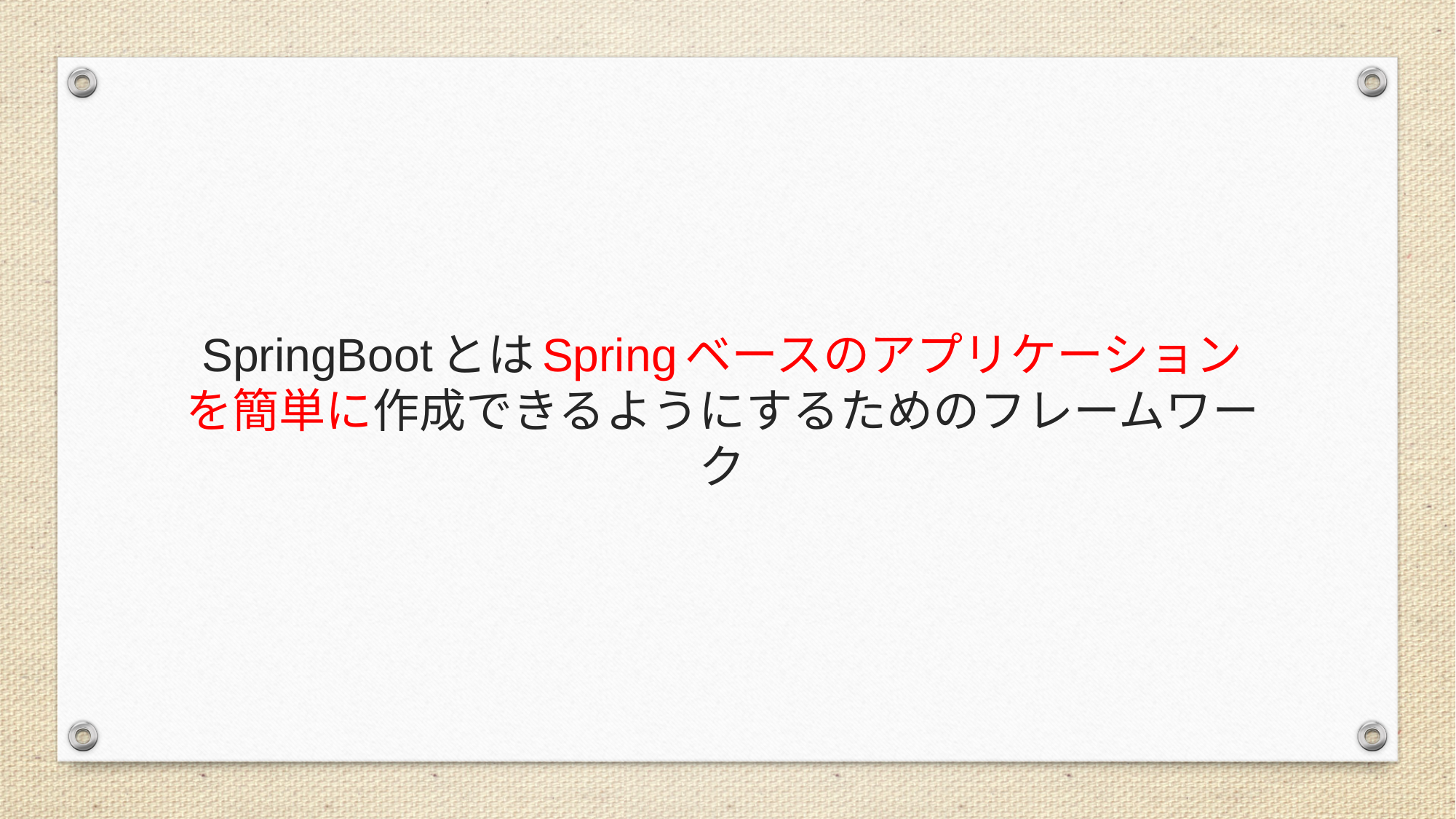

SpringBootとはSpringベースのアプリケーションを簡単に作成できるようにするためのフレームワーク